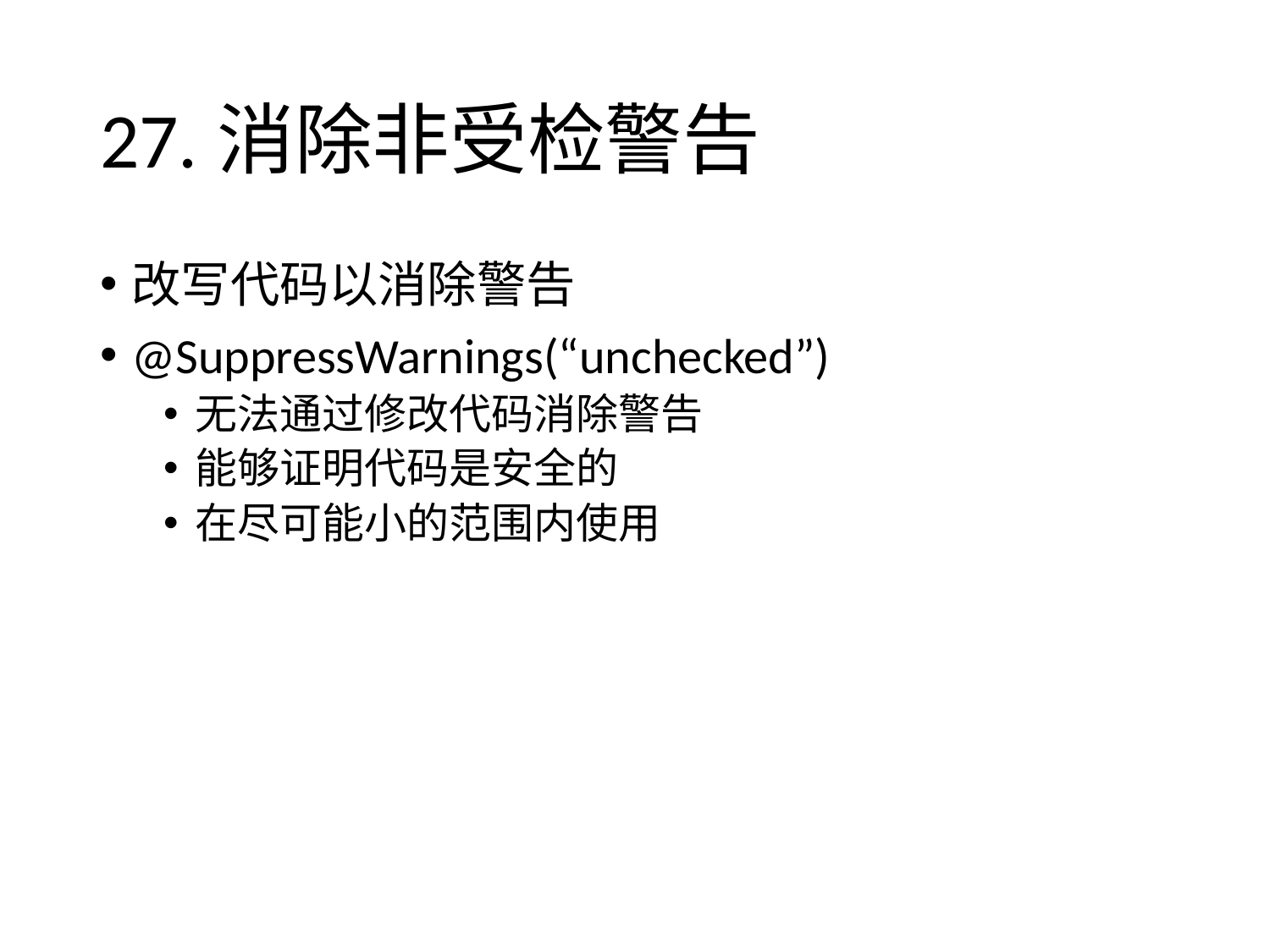

# 27.消除非受检警告
改写代码以消除警告
@SuppressWarnings(“unchecked”)
无法通过修改代码消除警告
能够证明代码是安全的
在尽可能小的范围内使用